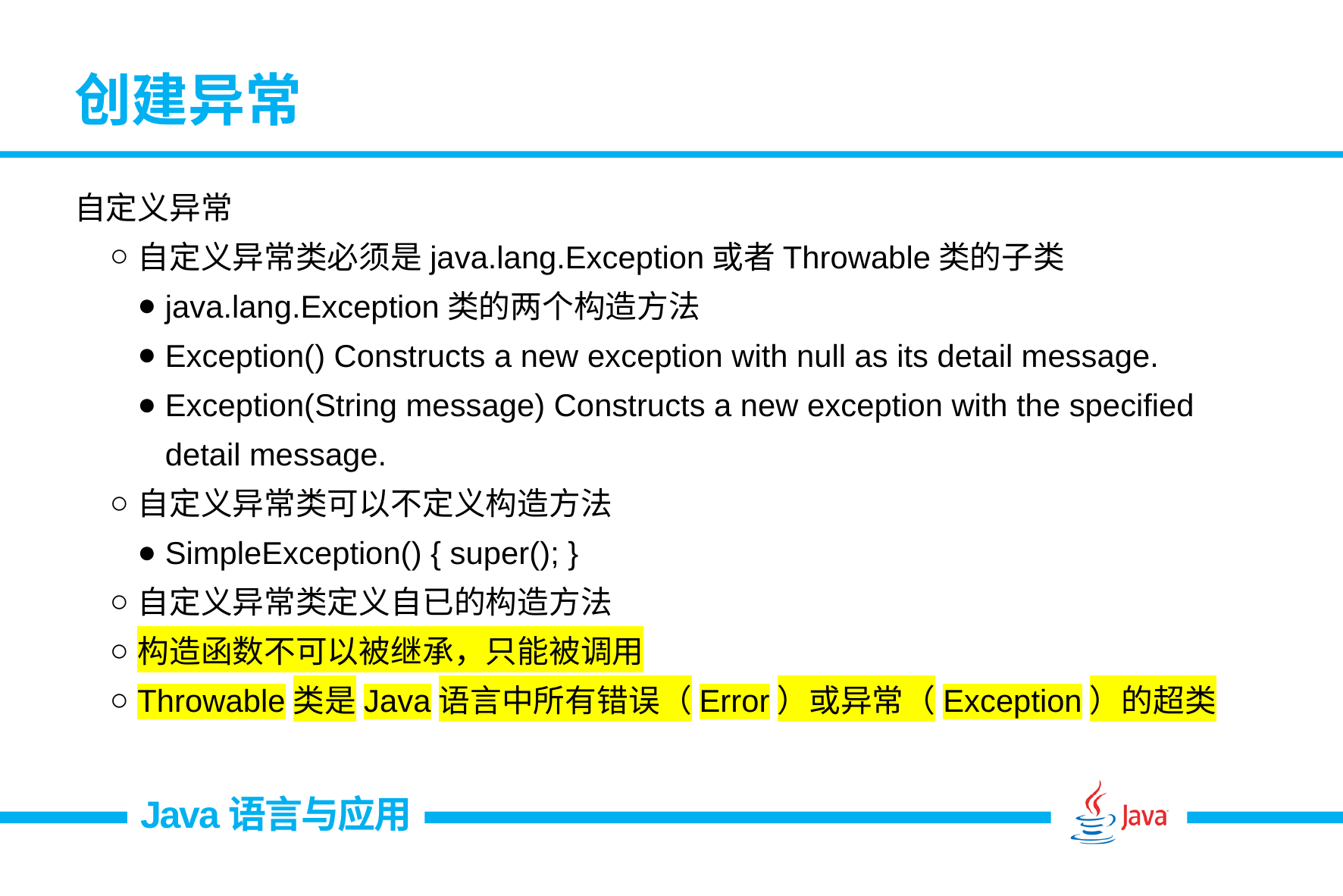

# 创建异常
自定义异常
自定义异常类必须是java.lang.Exception或者Throwable类的子类
java.lang.Exception类的两个构造方法
Exception() Constructs a new exception with null as its detail message.
Exception(String message) Constructs a new exception with the specified detail message.
自定义异常类可以不定义构造方法
SimpleException() { super(); }
自定义异常类定义自已的构造方法
构造函数不可以被继承，只能被调用
Throwable类是Java语言中所有错误（Error）或异常（Exception）的超类